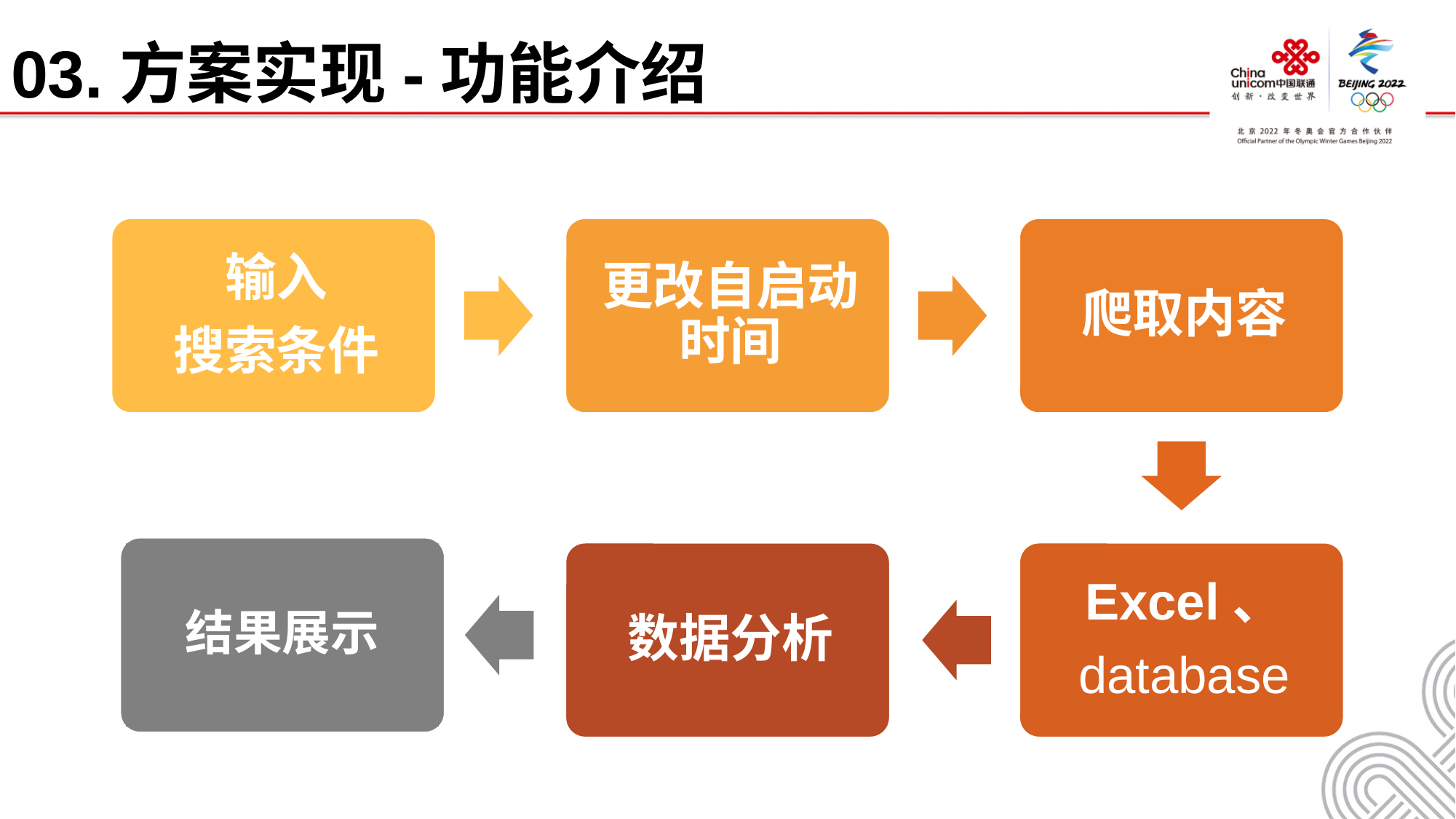

# 03.方案实现-功能介绍
输入
搜索条件

更改自启动时间

爬取内容

Excel、
database

数据分析

结果展示
九点自动运行时间可自定义